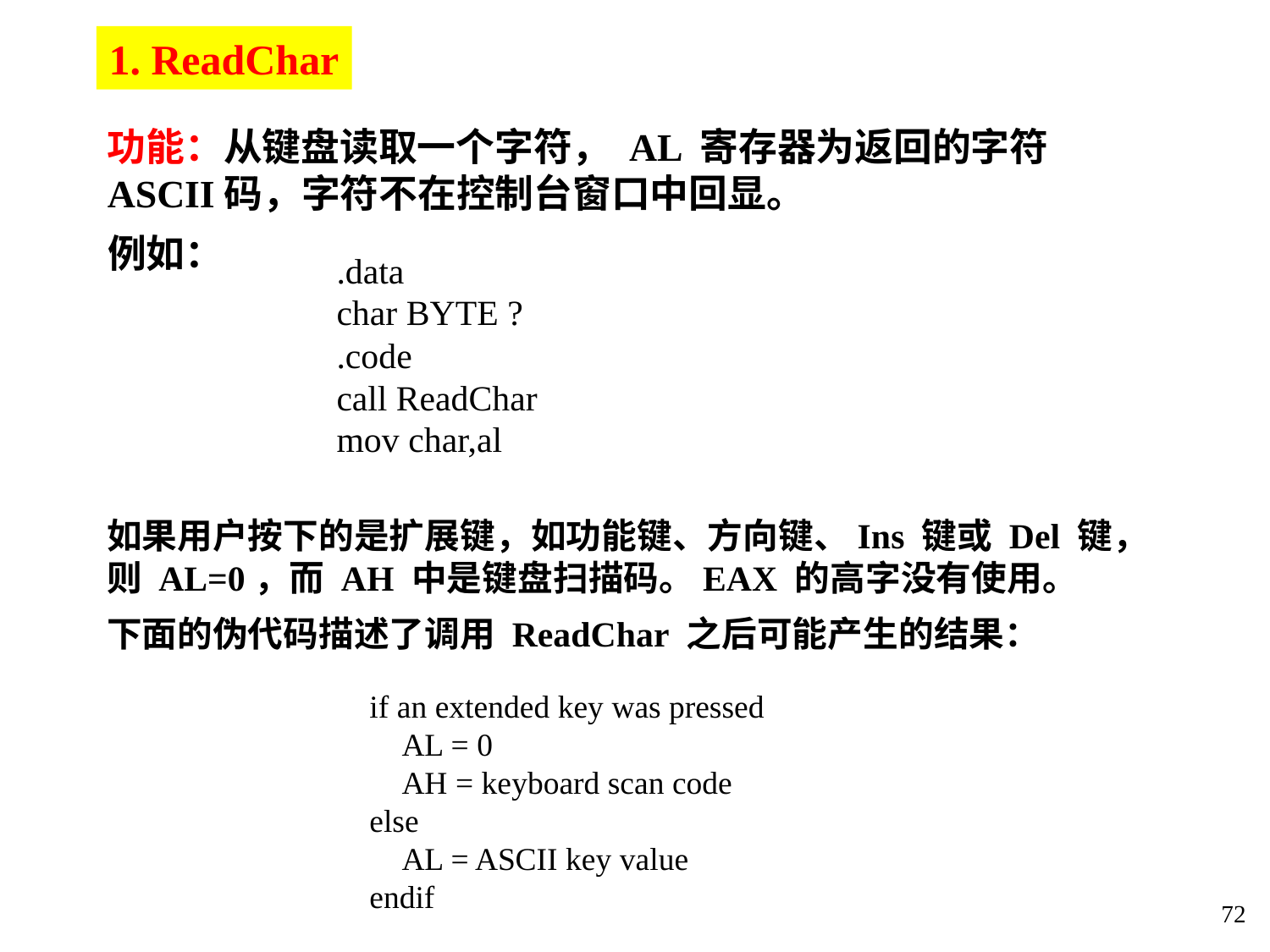

1. ReadChar
功能：从键盘读取一个字符， AL 寄存器为返回的字符ASCII码，字符不在控制台窗口中回显。
例如：
.data
char BYTE ?
.code
call ReadChar
mov char,al
如果用户按下的是扩展键，如功能键、方向键、Ins 键或 Del 键，则 AL=0，而 AH 中是键盘扫描码。EAX 的高字没有使用。
下面的伪代码描述了调用 ReadChar 之后可能产生的结果：
if an extended key was pressed
    AL = 0
    AH = keyboard scan code
else
    AL = ASCII key value
endif
72